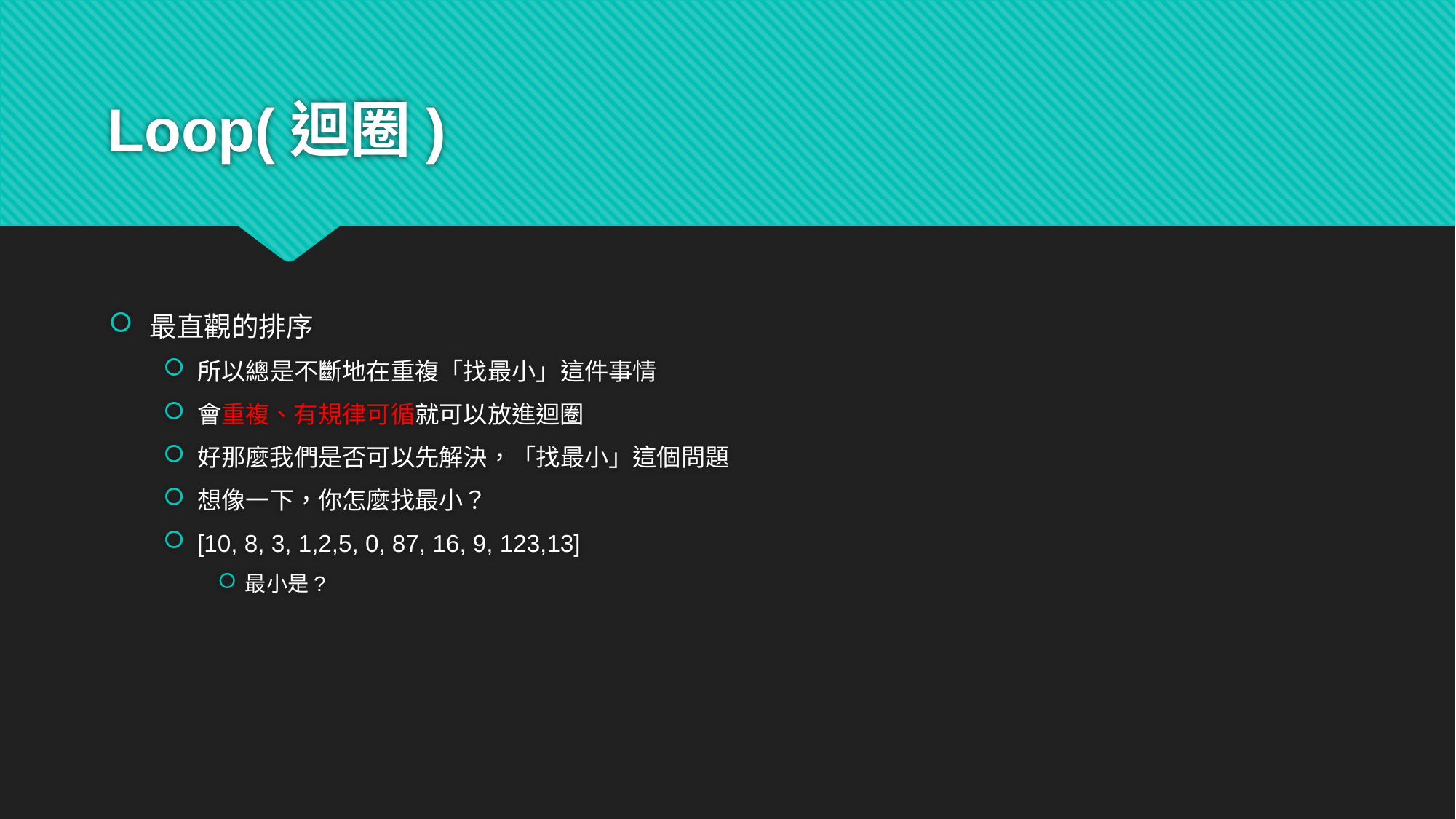

# Loop(迴圈)
最直觀的排序
所以總是不斷地在重複「找最小」這件事情
會重複、有規律可循就可以放進迴圈
好那麼我們是否可以先解決，「找最小」這個問題
想像一下，你怎麼找最小？
[10, 8, 3, 1,2,5, 0, 87, 16, 9, 123,13]
最小是?